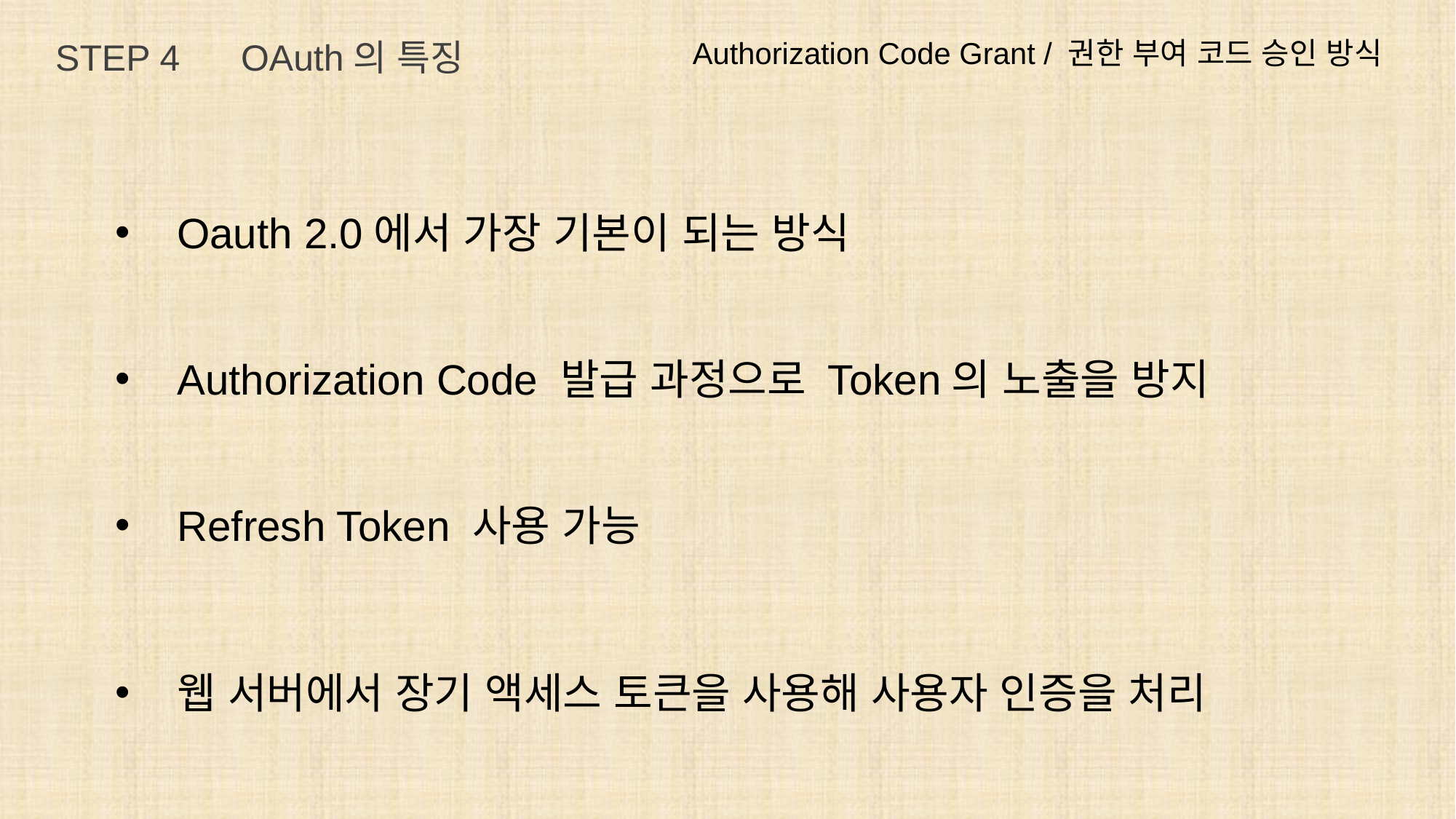

STEP 4      OAuth의 특징
Authorization Code Grant / 권한 부여 코드 승인 방식
Oauth 2.0에서 가장 기본이 되는 방식
Authorization Code 발급 과정으로 Token의 노출을 방지
Refresh Token 사용 가능
웹 서버에서 장기 액세스 토큰을 사용해 사용자 인증을 처리